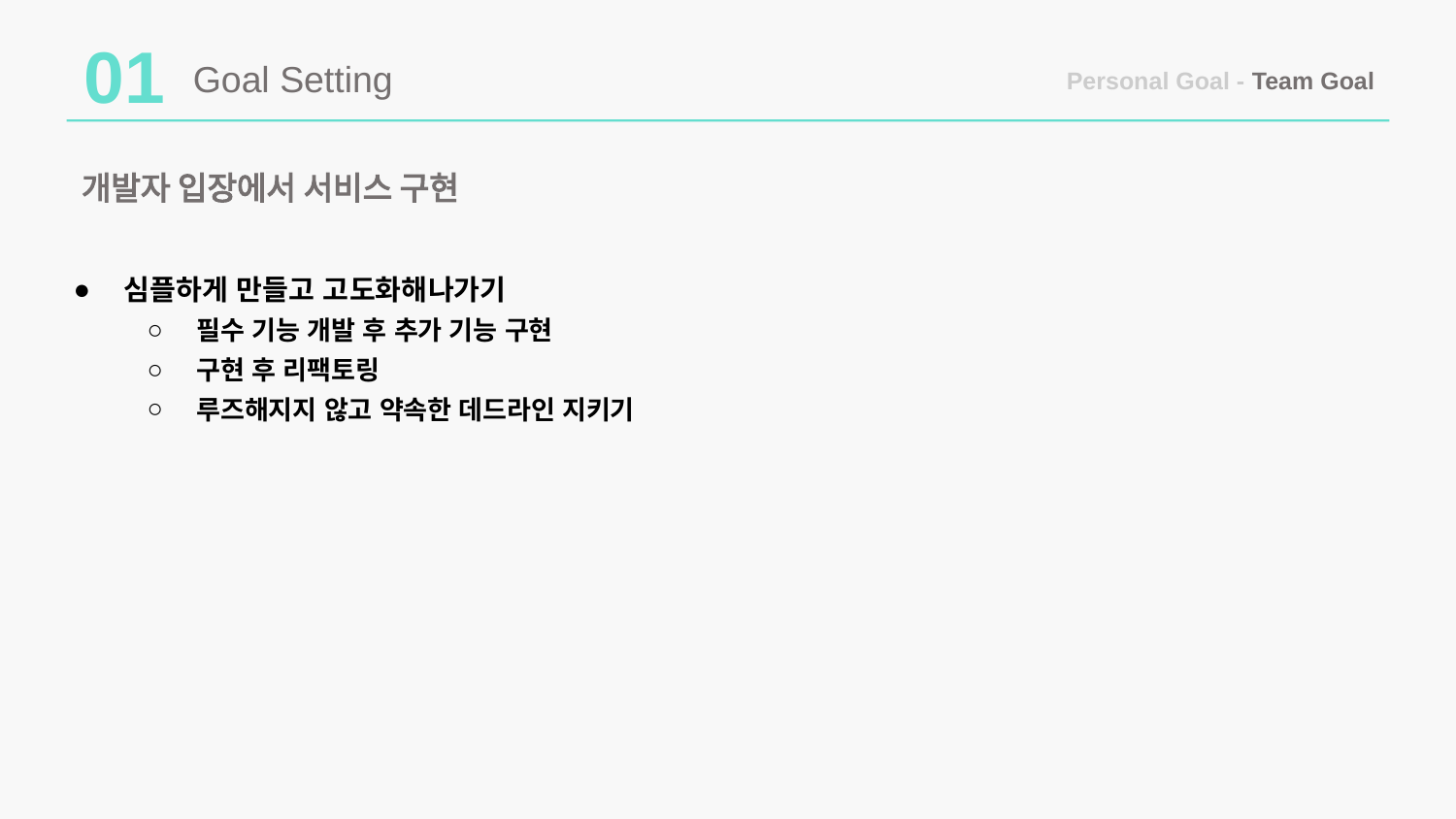

01
Goal Setting
Personal Goal - Team Goal

 개발자 입장에서 서비스 구현
심플하게 만들고 고도화해나가기
필수 기능 개발 후 추가 기능 구현
구현 후 리팩토링
루즈해지지 않고 약속한 데드라인 지키기